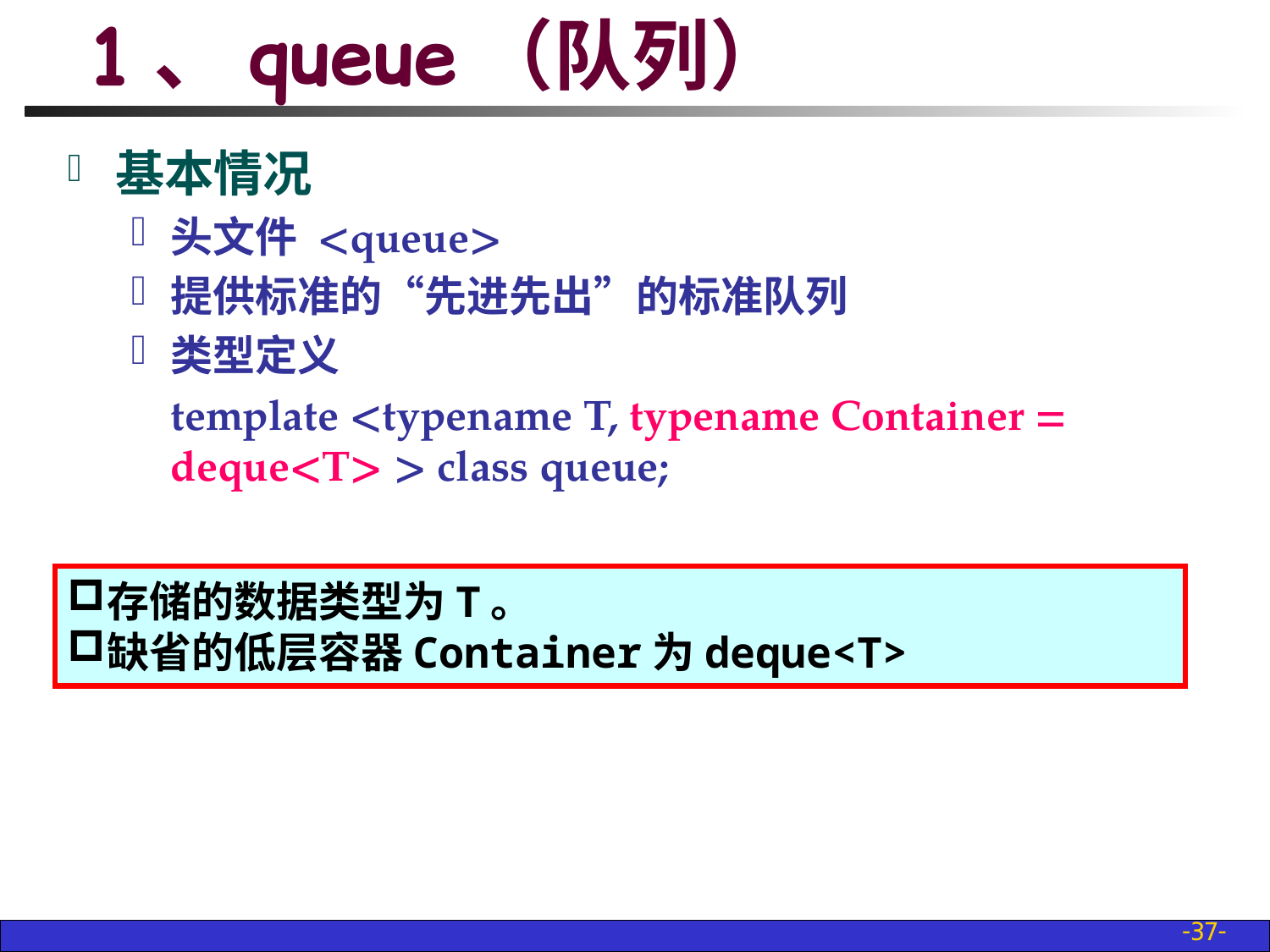

# 1、queue（队列）
基本情况
头文件 <queue>
提供标准的“先进先出”的标准队列
类型定义
	template <typename T, typename Container = 	deque<T> > class queue;
存储的数据类型为T。
缺省的低层容器Container为deque<T>
-37-